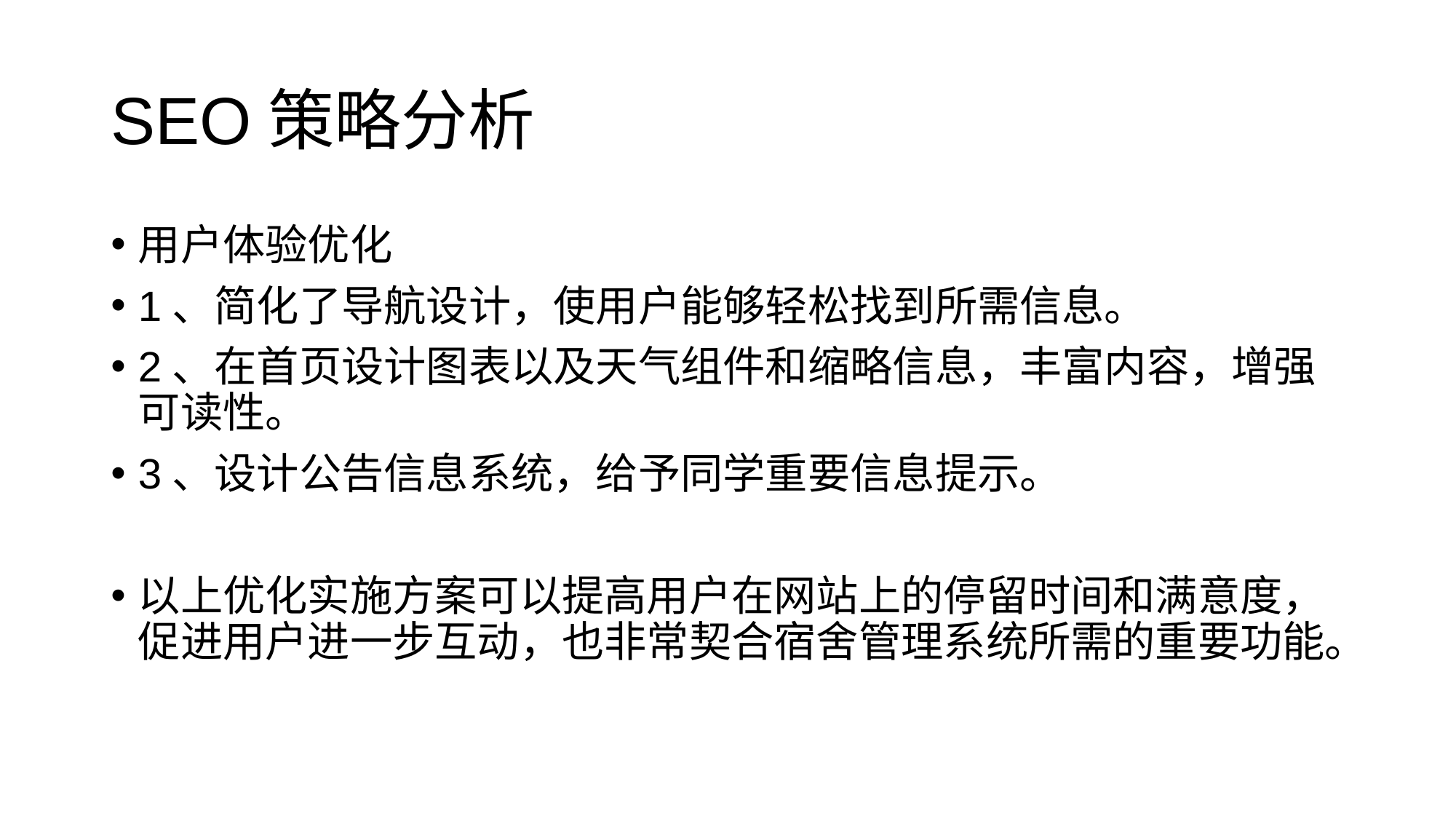

# SEO策略分析
用户体验优化
1、简化了导航设计，使用户能够轻松找到所需信息。
2、在首页设计图表以及天气组件和缩略信息，丰富内容，增强可读性。
3、设计公告信息系统，给予同学重要信息提示。

以上优化实施方案可以提高用户在网站上的停留时间和满意度，促进用户进一步互动，也非常契合宿舍管理系统所需的重要功能。